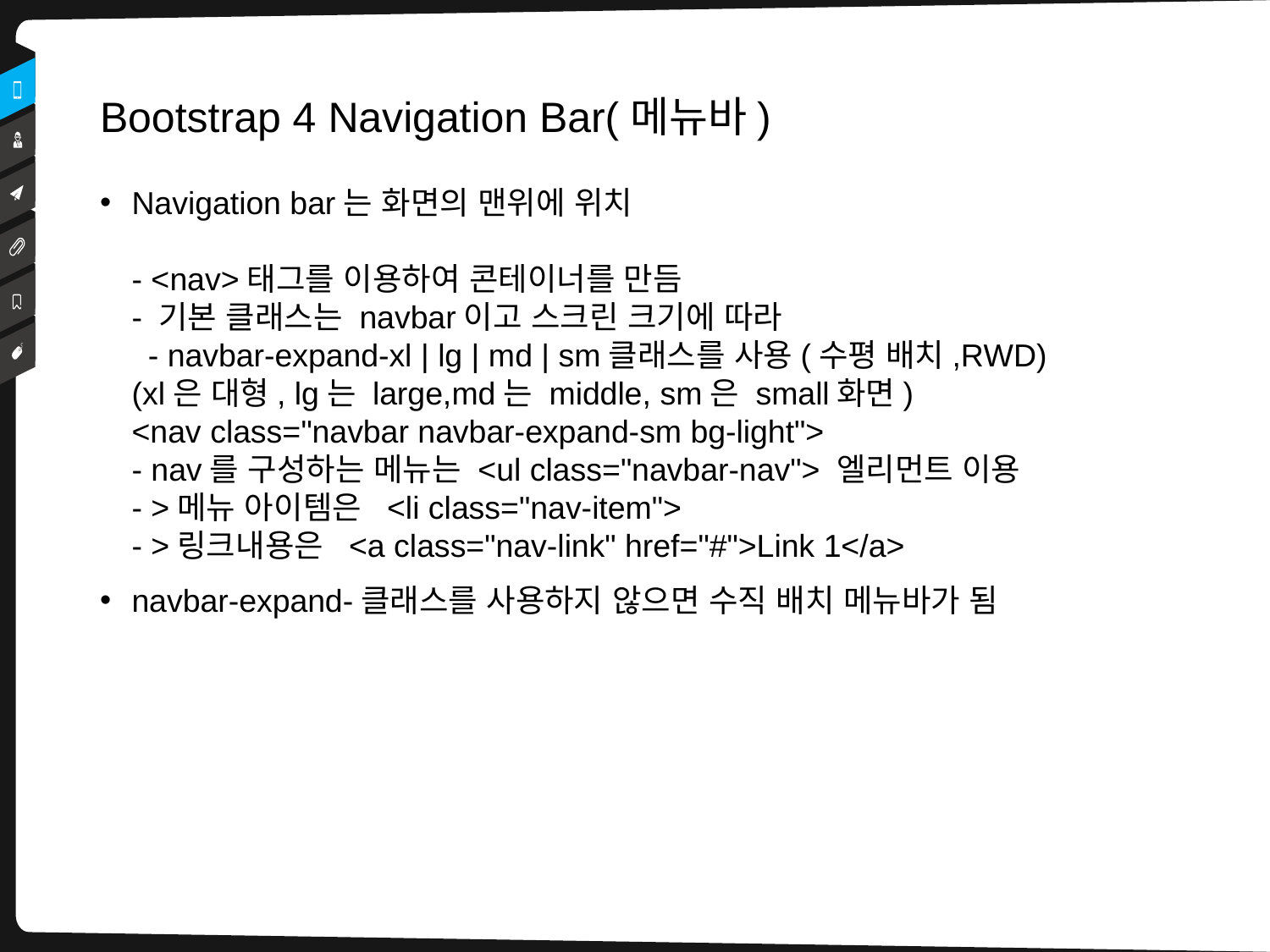

# Bootstrap 4 Navigation Bar(메뉴바)
Navigation bar는 화면의 맨위에 위치
- <nav>태그를 이용하여 콘테이너를 만듬
- 기본 클래스는 navbar이고 스크린 크기에 따라
 - navbar-expand-xl | lg | md | sm클래스를 사용(수평 배치,RWD)
(xl은 대형, lg는 large,md는 middle, sm은 small화면)
<nav class="navbar navbar-expand-sm bg-light">
- nav를 구성하는 메뉴는 <ul class="navbar-nav"> 엘리먼트 이용
- >메뉴 아이템은  <li class="nav-item">
- >링크내용은  <a class="nav-link" href="#">Link 1</a>
navbar-expand-클래스를 사용하지 않으면 수직 배치 메뉴바가 됨